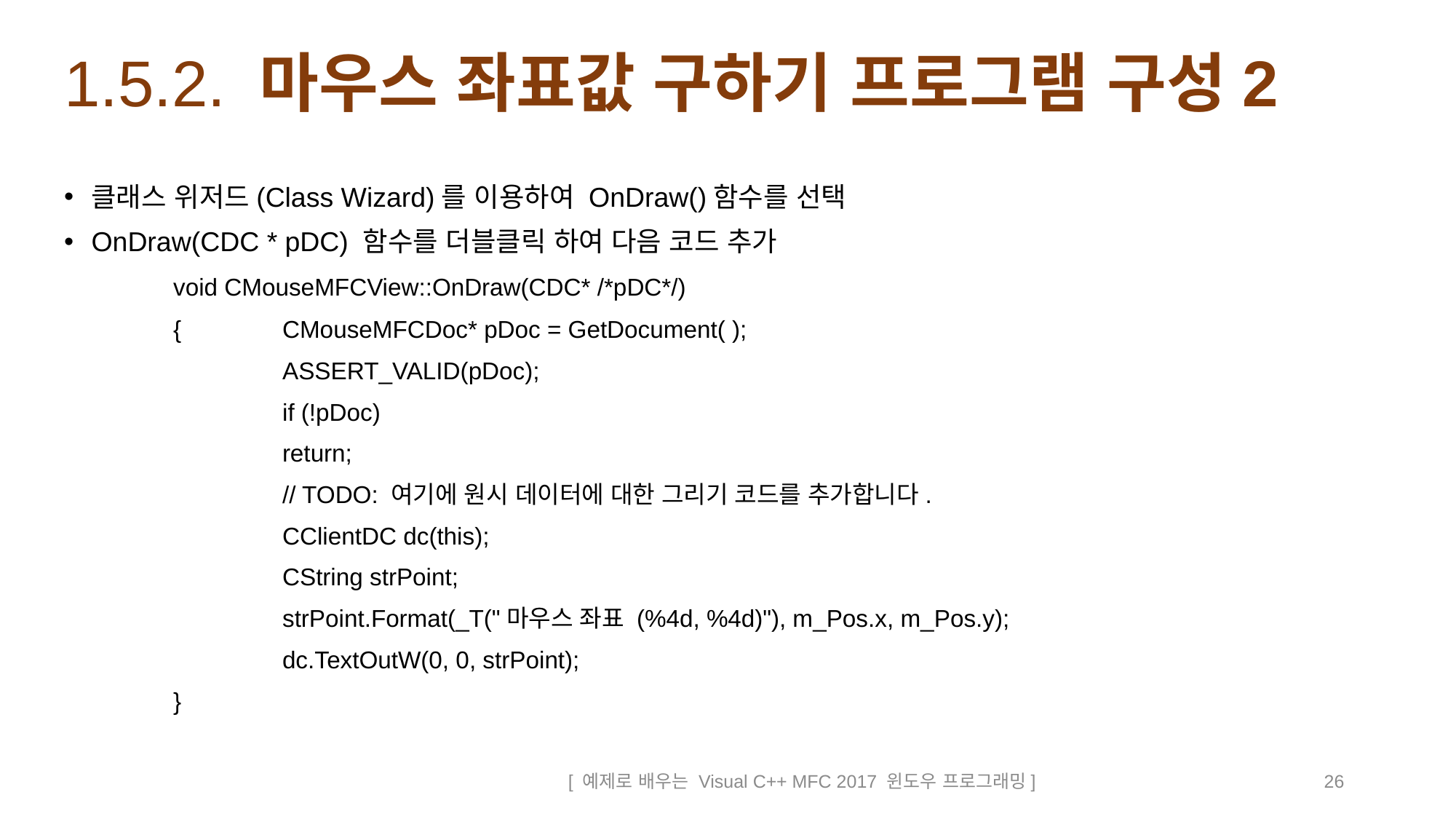

# 1.5.2. 마우스 좌표값 구하기 프로그램 구성2

클래스 위저드(Class Wizard)를 이용하여 OnDraw()함수를 선택
OnDraw(CDC * pDC) 함수를 더블클릭 하여 다음 코드 추가
 	void CMouseMFCView::OnDraw(CDC* /*pDC*/)
  	{	CMouseMFCDoc* pDoc = GetDocument( );
		ASSERT_VALID(pDoc);
		if (!pDoc)
		return;
		// TODO: 여기에 원시 데이터에 대한 그리기 코드를 추가합니다.
		CClientDC dc(this);
		CString strPoint;
		strPoint.Format(_T("마우스 좌표 (%4d, %4d)"), m_Pos.x, m_Pos.y);
		dc.TextOutW(0, 0, strPoint);
  	}

[ 예제로 배우는 Visual C++ MFC 2017 윈도우 프로그래밍]
26